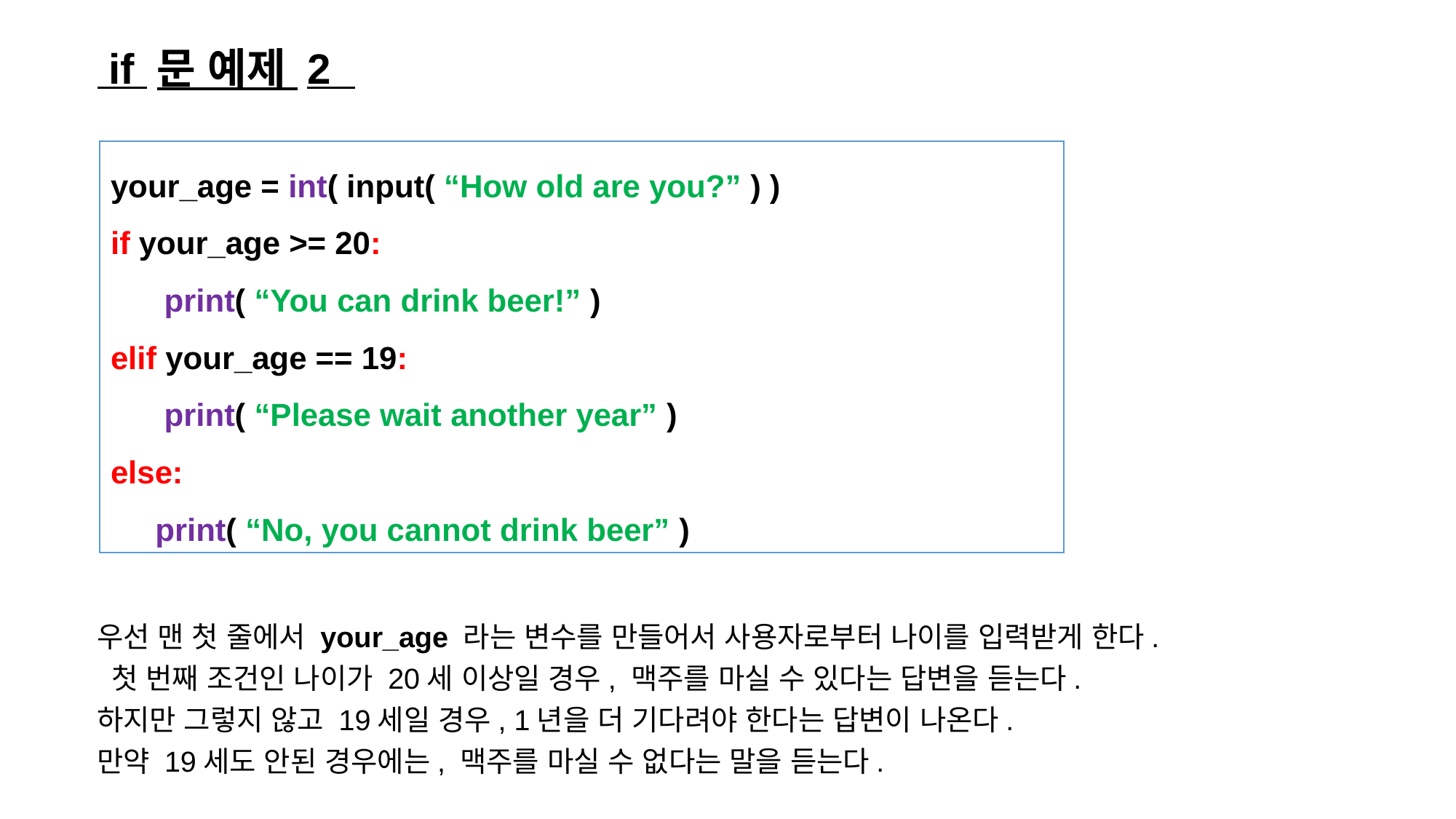

# if 문 예제 2
your_age = int( input( “How old are you?” ) )
if your_age >= 20:
      print( “You can drink beer!” )
elif your_age == 19:
      print( “Please wait another year” )
else:
     print( “No, you cannot drink beer” )
우선 맨 첫 줄에서 your_age 라는 변수를 만들어서 사용자로부터 나이를 입력받게 한다.
 첫 번째 조건인 나이가 20세 이상일 경우, 맥주를 마실 수 있다는 답변을 듣는다.
하지만 그렇지 않고 19세일 경우, 1년을 더 기다려야 한다는 답변이 나온다.
만약 19세도 안된 경우에는, 맥주를 마실 수 없다는 말을 듣는다.